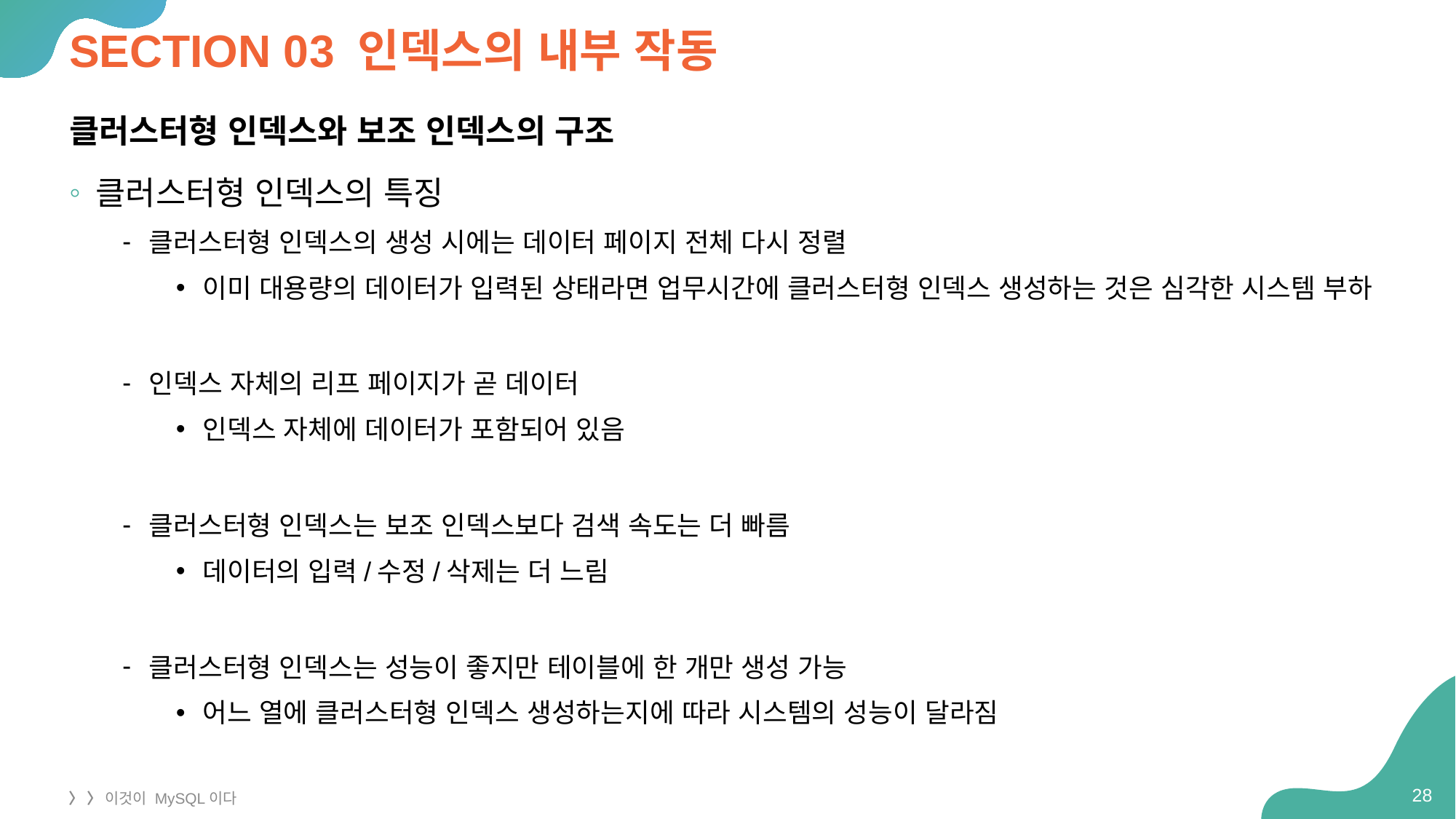

# SECTION 03 인덱스의 내부 작동
클러스터형 인덱스와 보조 인덱스의 구조
클러스터형 인덱스의 특징
클러스터형 인덱스의 생성 시에는 데이터 페이지 전체 다시 정렬
이미 대용량의 데이터가 입력된 상태라면 업무시간에 클러스터형 인덱스 생성하는 것은 심각한 시스템 부하

인덱스 자체의 리프 페이지가 곧 데이터
인덱스 자체에 데이터가 포함되어 있음

클러스터형 인덱스는 보조 인덱스보다 검색 속도는 더 빠름
데이터의 입력/수정/삭제는 더 느림

클러스터형 인덱스는 성능이 좋지만 테이블에 한 개만 생성 가능
어느 열에 클러스터형 인덱스 생성하는지에 따라 시스템의 성능이 달라짐

28
〉 〉 이것이 MySQL이다